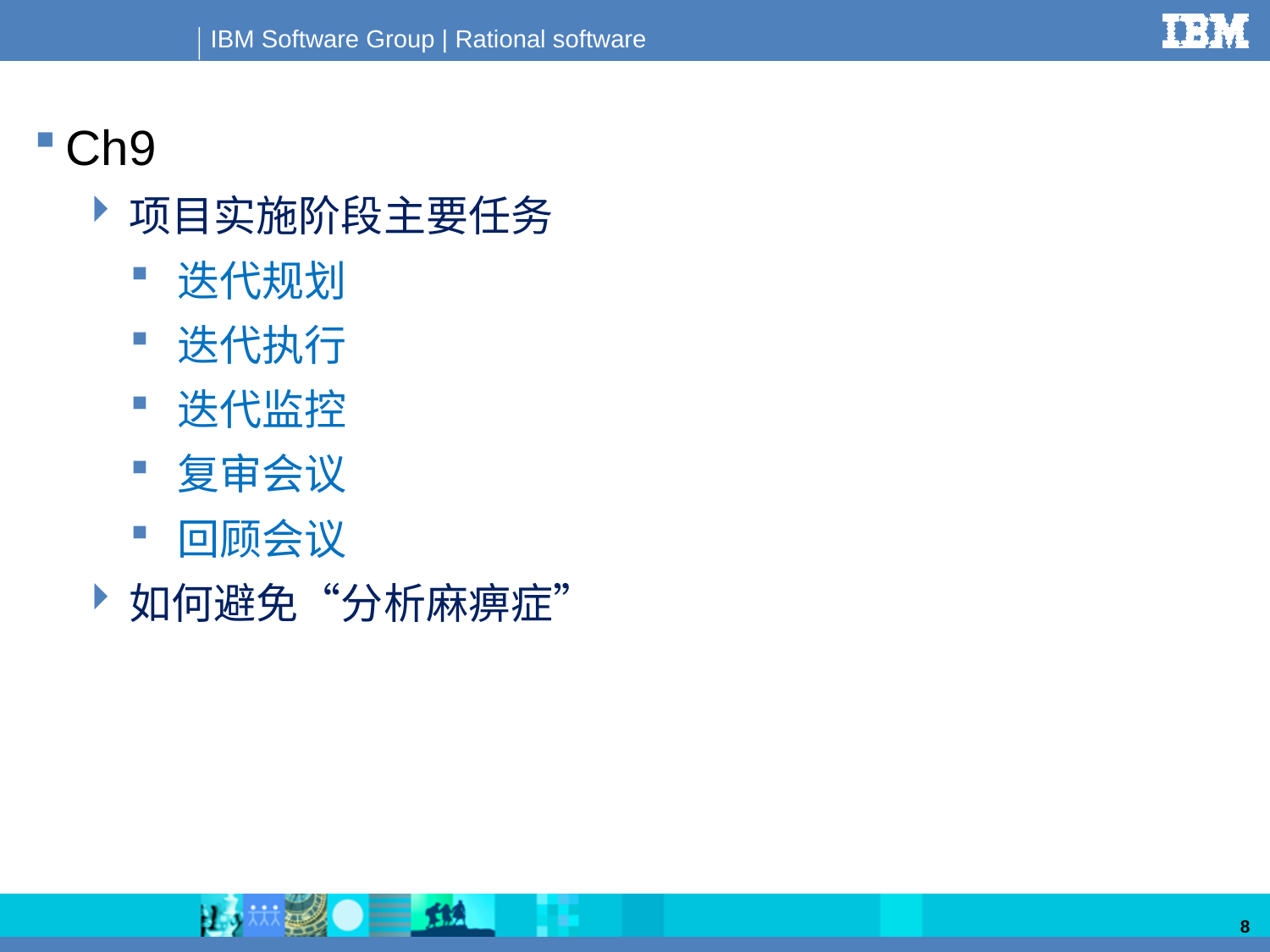

Ch9
项目实施阶段主要任务
迭代规划
迭代执行
迭代监控
复审会议
回顾会议
如何避免“分析麻痹症”

8